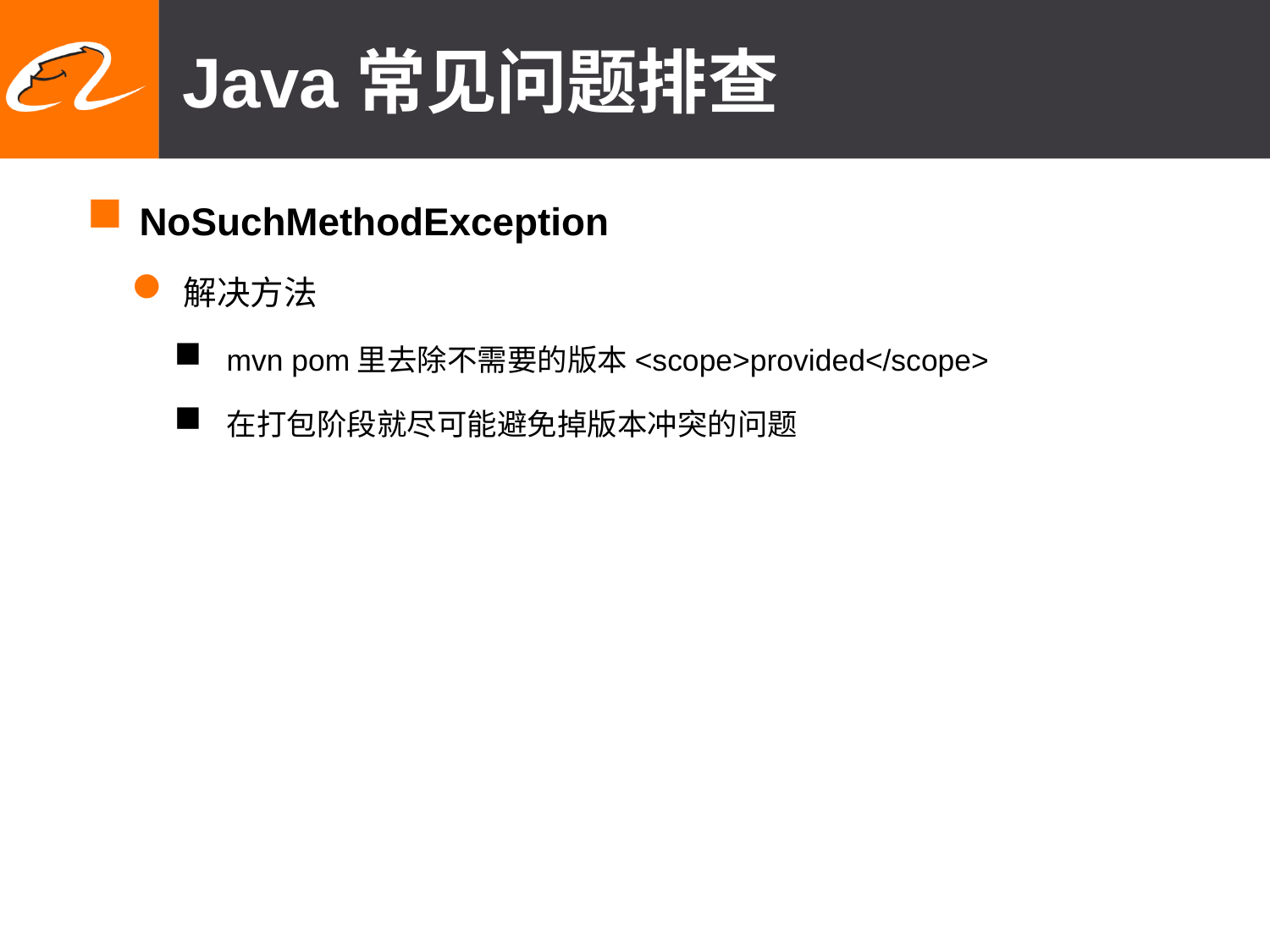

# Java常见问题排查
NoSuchMethodException
解决方法
mvn pom里去除不需要的版本<scope>provided</scope>
在打包阶段就尽可能避免掉版本冲突的问题